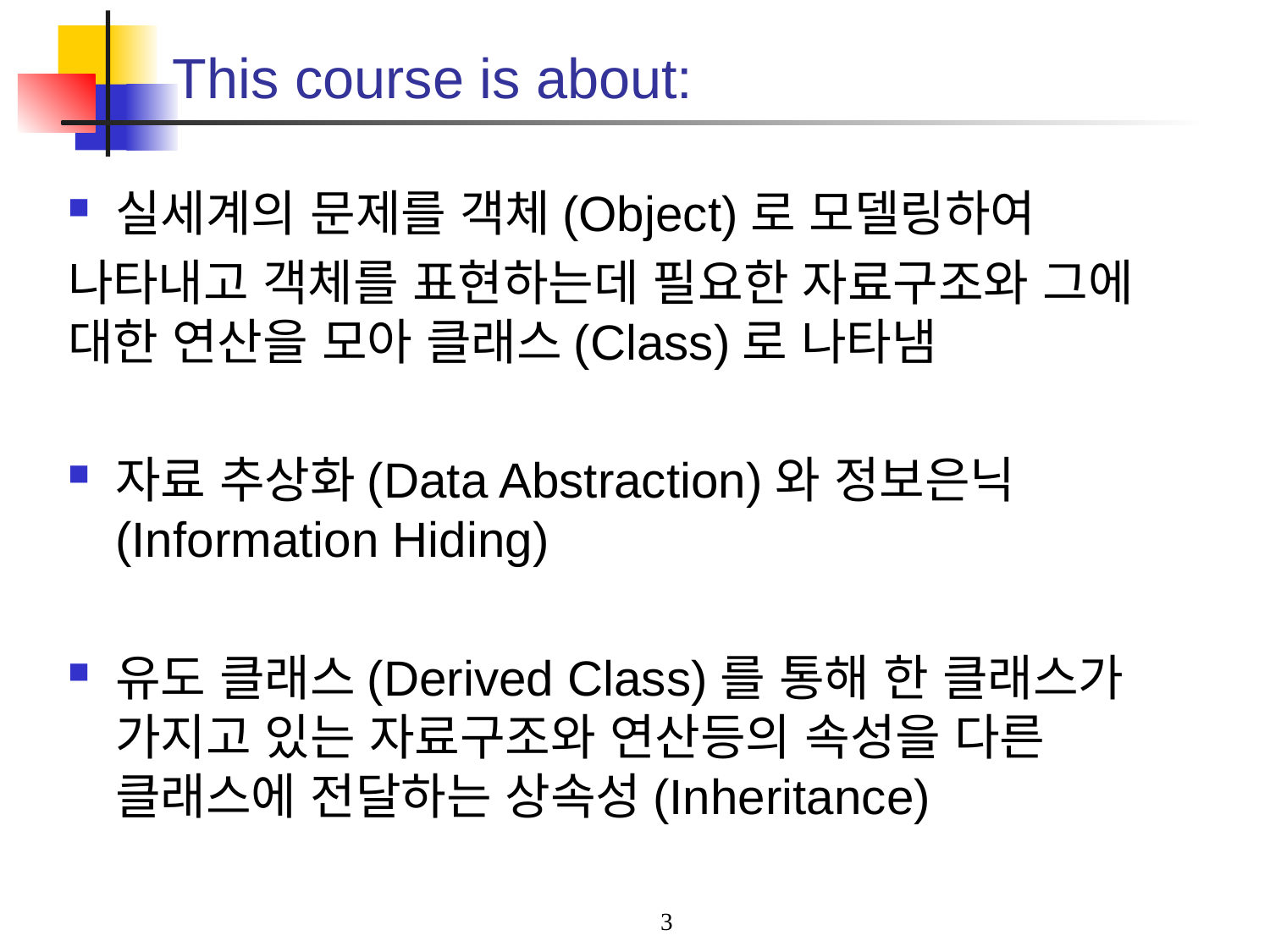

# This course is about:
실세계의 문제를 객체(Object)로 모델링하여
나타내고 객체를 표현하는데 필요한 자료구조와 그에 대한 연산을 모아 클래스(Class)로 나타냄

자료 추상화(Data Abstraction)와 정보은닉(Information Hiding)

유도 클래스(Derived Class)를 통해 한 클래스가 가지고 있는 자료구조와 연산등의 속성을 다른 클래스에 전달하는 상속성(Inheritance)

3